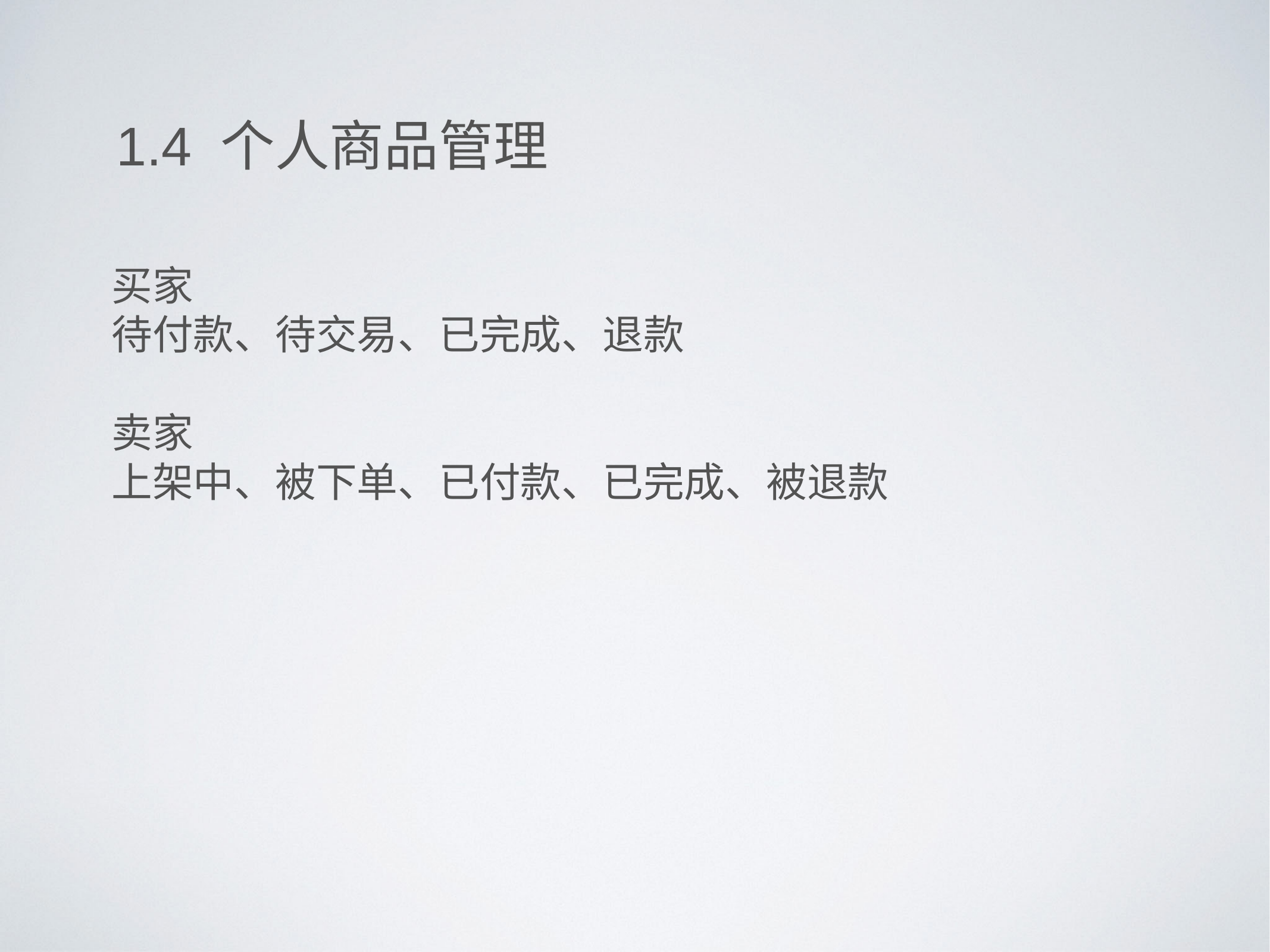

1.4 个人商品管理
买家
待付款、待交易、已完成、退款

卖家
上架中、被下单、已付款、已完成、被退款